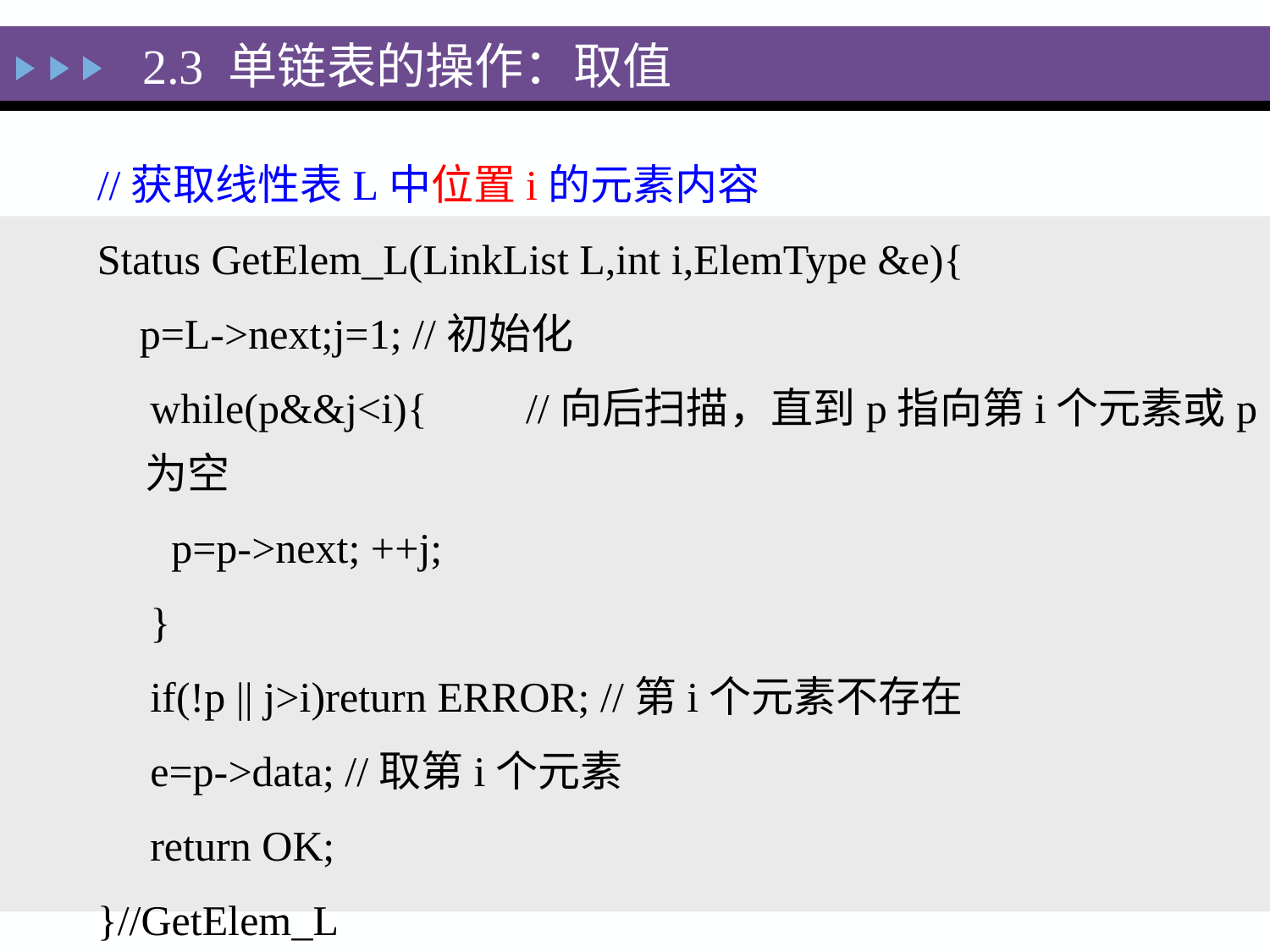

2.3 单链表的操作：取值
//获取线性表L中位置i的元素内容
Status GetElem_L(LinkList L,int i,ElemType &e){
    p=L->next;j=1; //初始化
     while(p&&j<i){	//向后扫描，直到p指向第i个元素或p为空
       p=p->next; ++j;
     }
     if(!p || j>i)return ERROR; //第i个元素不存在
     e=p->data; //取第i个元素
     return OK;
}//GetElem_L